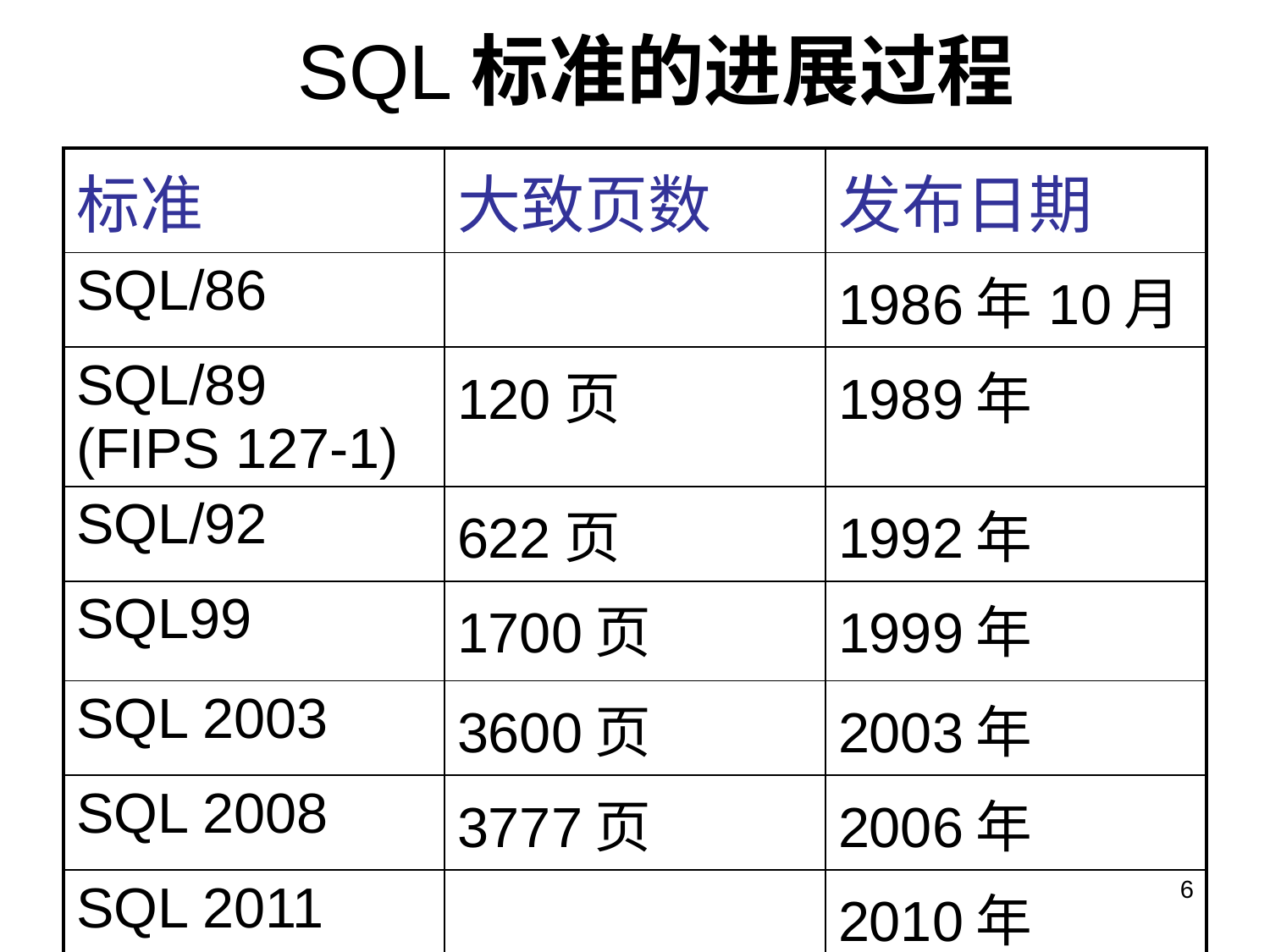

# SQL标准的进展过程
| 标准 | 大致页数 | 发布日期 |
| --- | --- | --- |
| SQL/86 |  | 1986年10月 |
| SQL/89 (FIPS 127-1) | 120页 | 1989年 |
| SQL/92 | 622页 | 1992年 |
| SQL99 | 1700页 | 1999年 |
| SQL 2003 | 3600页 | 2003年 |
| SQL 2008 | 3777页 | 2006年 |
| SQL 2011 |  | 2010年 |
6